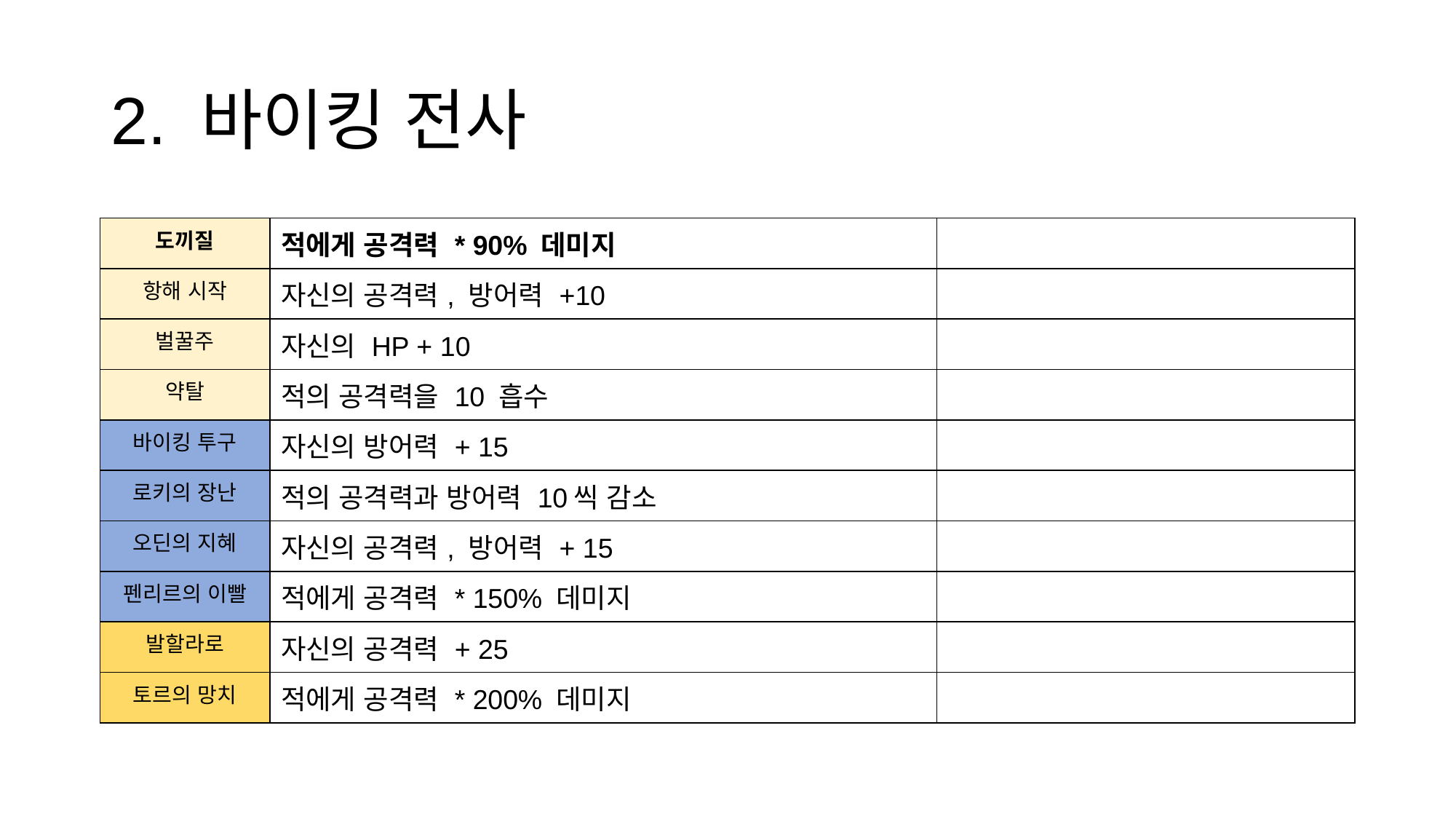

# 2. 바이킹 전사
| 도끼질 | 적에게 공격력 \* 90% 데미지 |  |
| --- | --- | --- |
| 항해 시작 | 자신의 공격력, 방어력 +10 |  |
| 벌꿀주 | 자신의 HP + 10 |  |
| 약탈 | 적의 공격력을 10 흡수 |  |
| 바이킹 투구 | 자신의 방어력 + 15 |  |
| 로키의 장난 | 적의 공격력과 방어력 10씩 감소 |  |
| 오딘의 지혜 | 자신의 공격력, 방어력 + 15 |  |
| 펜리르의 이빨 | 적에게 공격력 \* 150% 데미지 |  |
| 발할라로 | 자신의 공격력 + 25 |  |
| 토르의 망치 | 적에게 공격력 \* 200% 데미지 |  |